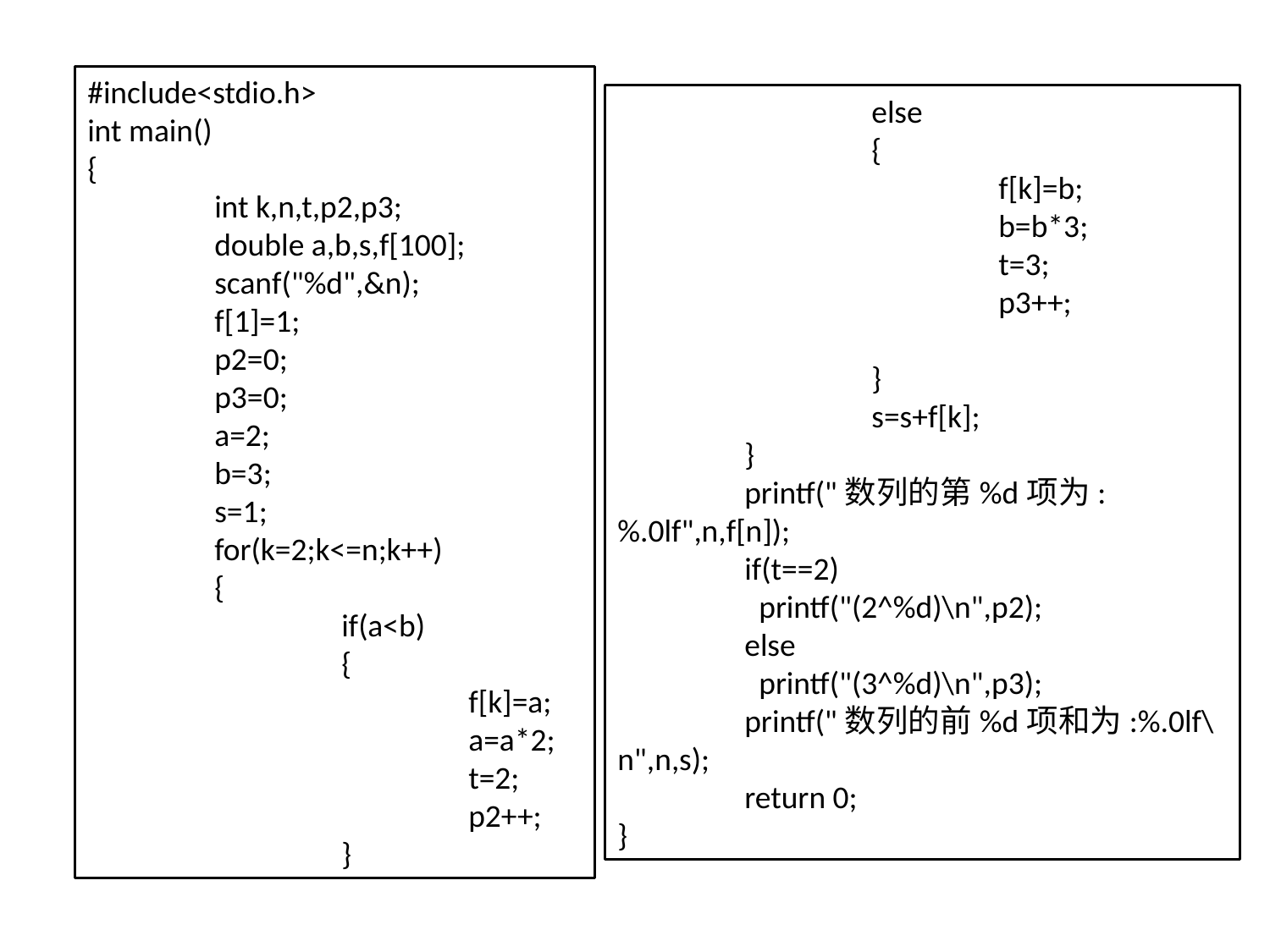

#include<stdio.h>
int main()
{
	int k,n,t,p2,p3;
	double a,b,s,f[100];
	scanf("%d",&n);
	f[1]=1;
	p2=0;
	p3=0;
	a=2;
	b=3;
	s=1;
	for(k=2;k<=n;k++)
	{
		if(a<b)
		{
			f[k]=a;
			a=a*2;
			t=2;
			p2++;
		}
		else
		{
			f[k]=b;
			b=b*3;
			t=3;
			p3++;
		}
		s=s+f[k];
	}
	printf("数列的第%d项为:%.0lf",n,f[n]);
	if(t==2)
	  printf("(2^%d)\n",p2);
	else
	  printf("(3^%d)\n",p3);
	printf("数列的前%d项和为:%.0lf\n",n,s);
	return 0;
}